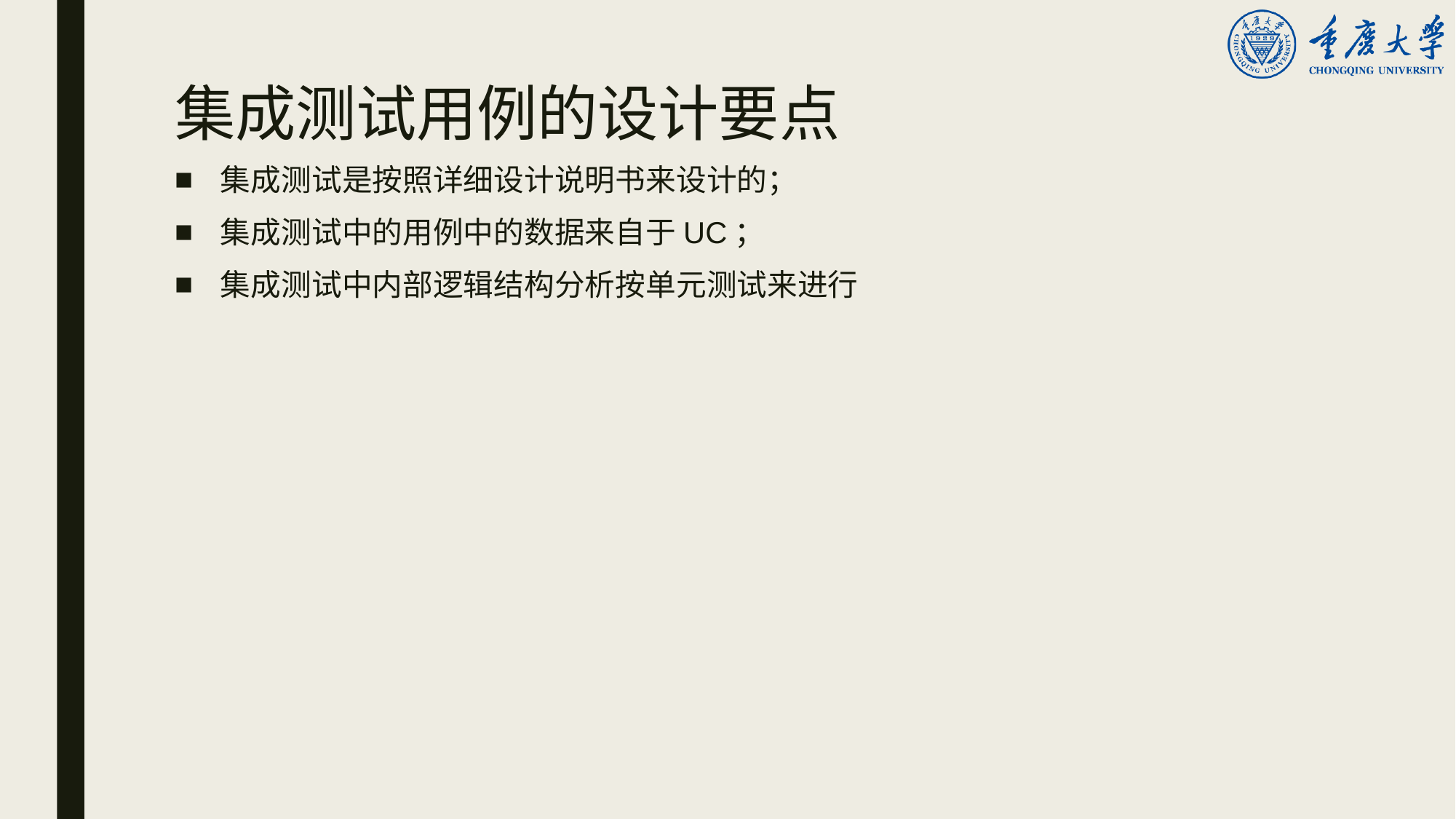

# 集成测试用例的设计要点
集成测试是按照详细设计说明书来设计的；
集成测试中的用例中的数据来自于UC；
集成测试中内部逻辑结构分析按单元测试来进行